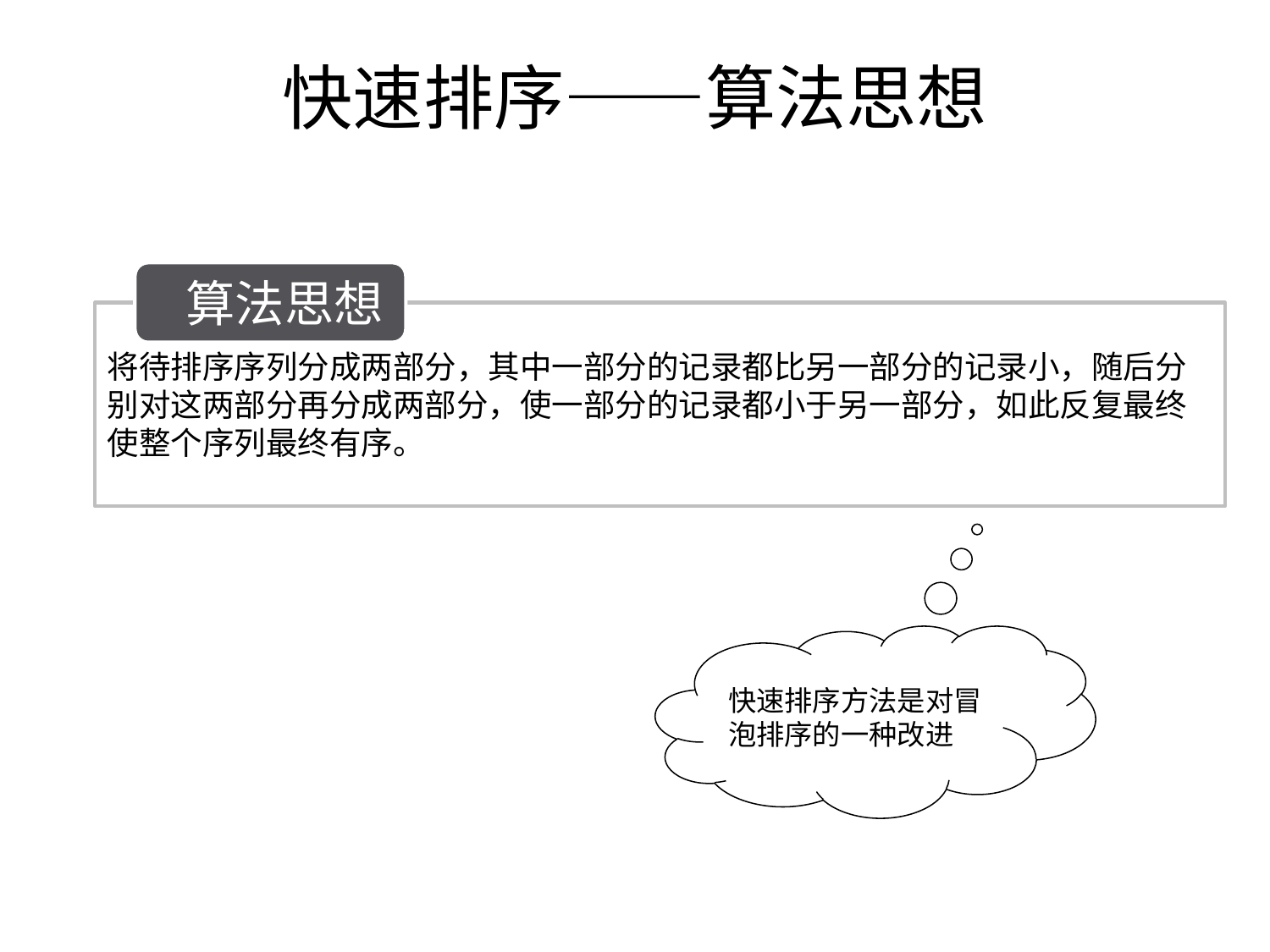

# 快速排序——算法思想
算法思想
将待排序序列分成两部分，其中一部分的记录都比另一部分的记录小，随后分别对这两部分再分成两部分，使一部分的记录都小于另一部分，如此反复最终使整个序列最终有序。
快速排序方法是对冒泡排序的一种改进